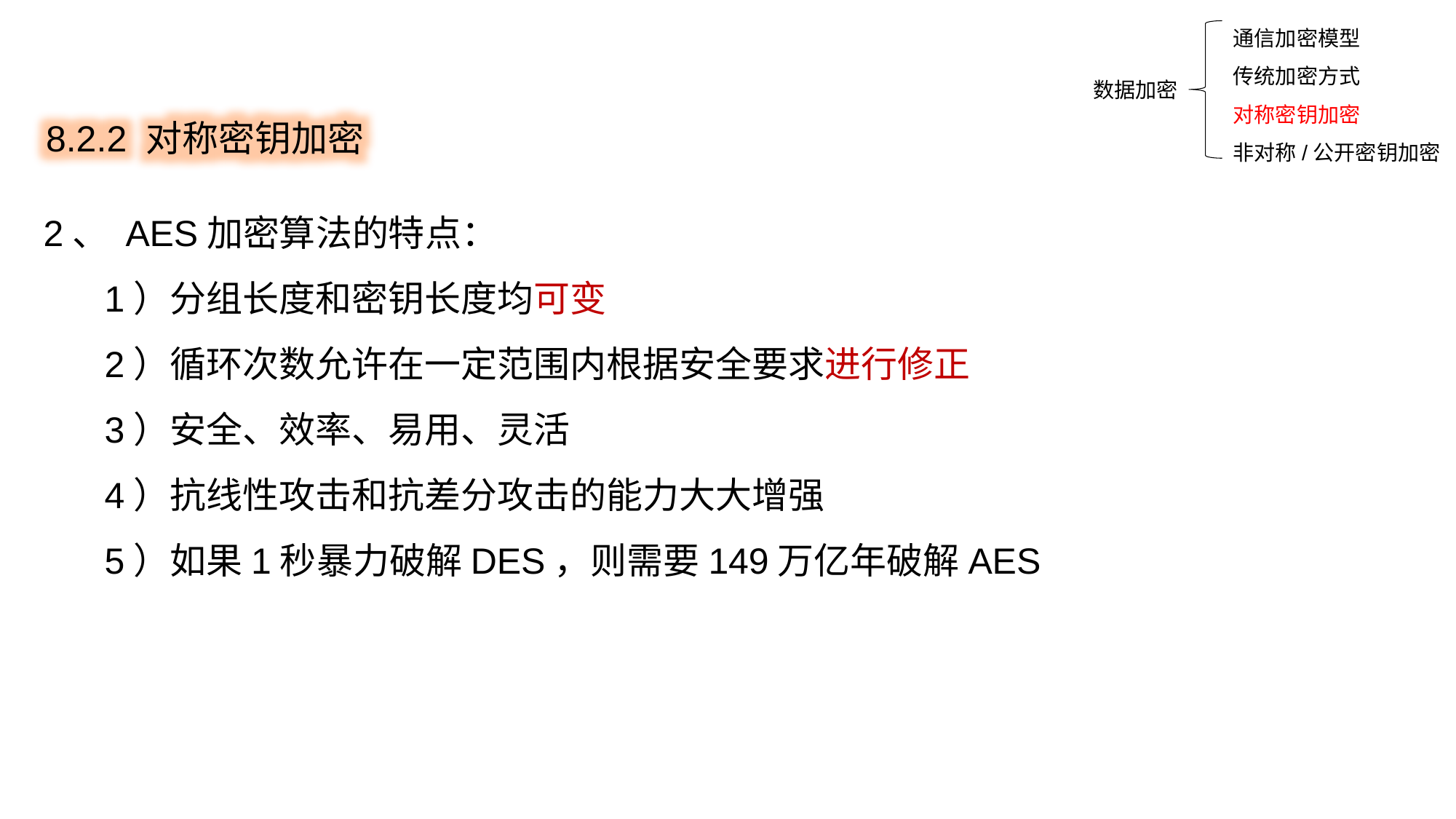

通信加密模型
传统加密方式
对称密钥加密
非对称/公开密钥加密

8.2.2 对称密钥加密
数据加密
2、 AES加密算法的特点：
      1）分组长度和密钥长度均可变
      2）循环次数允许在一定范围内根据安全要求进行修正
      3）安全、效率、易用、灵活
      4）抗线性攻击和抗差分攻击的能力大大增强
      5）如果1秒暴力破解DES，则需要149万亿年破解AES